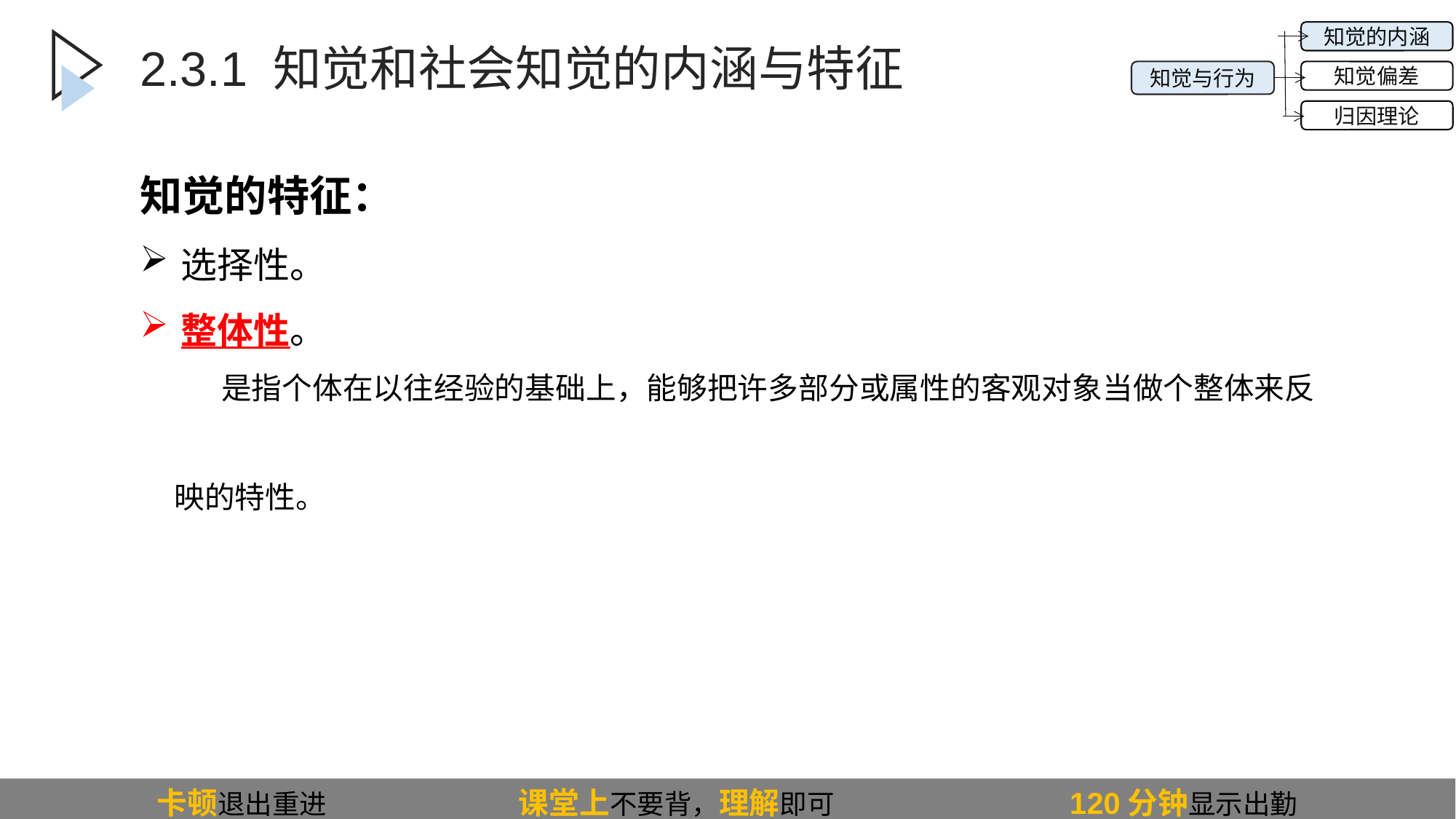

知觉的内涵
知觉偏差

归因理论
知觉与行为
2.3.1 知觉和社会知觉的内涵与特征
知觉的特征：
选择性。
整体性。
           是指个体在以往经验的基础上，能够把许多部分或属性的客观对象当做个整体来反
    映的特性。